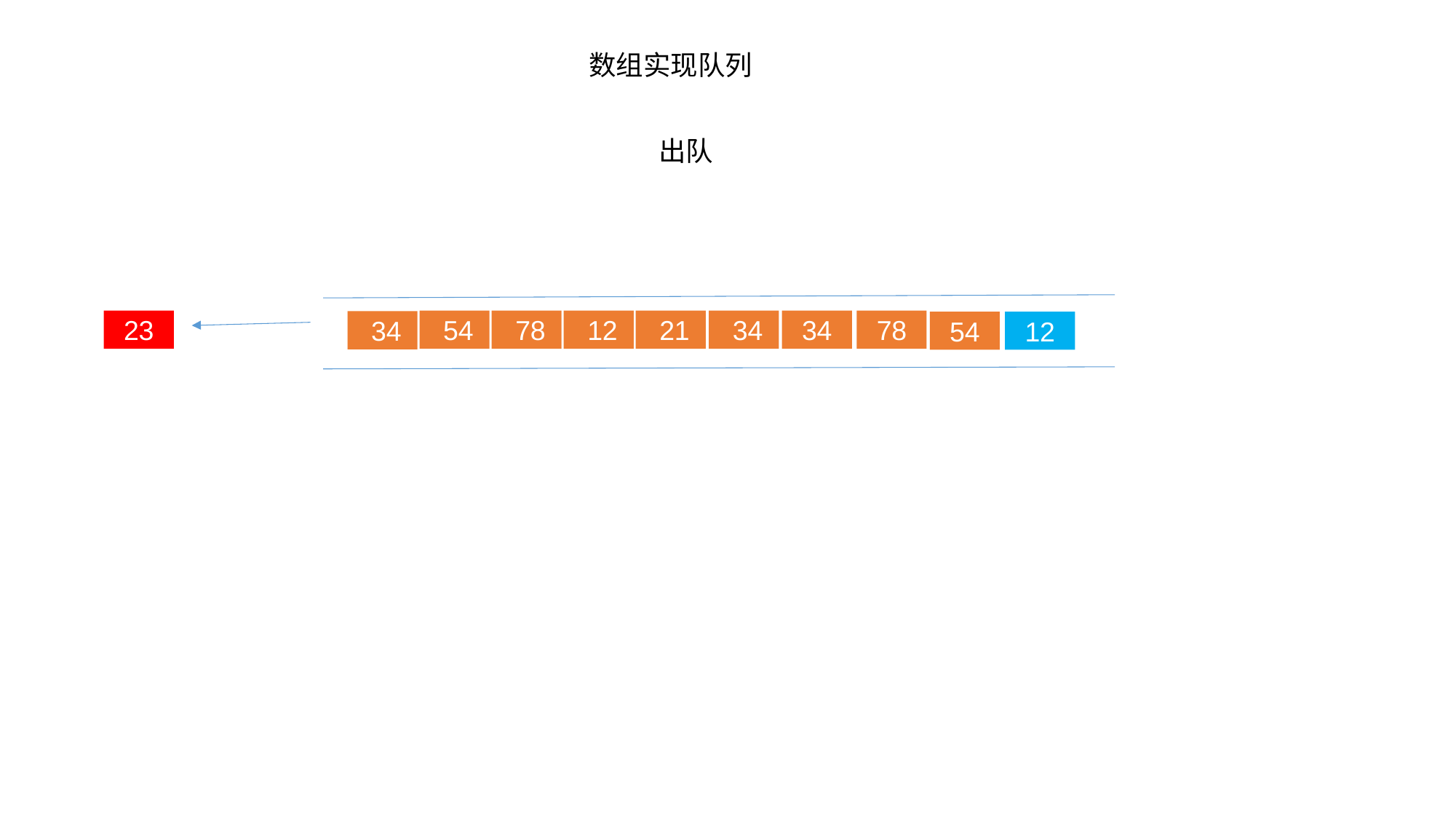

数组实现队列
出队
23
78
 21
 34
34
 12
 78
 54
 34
12
54